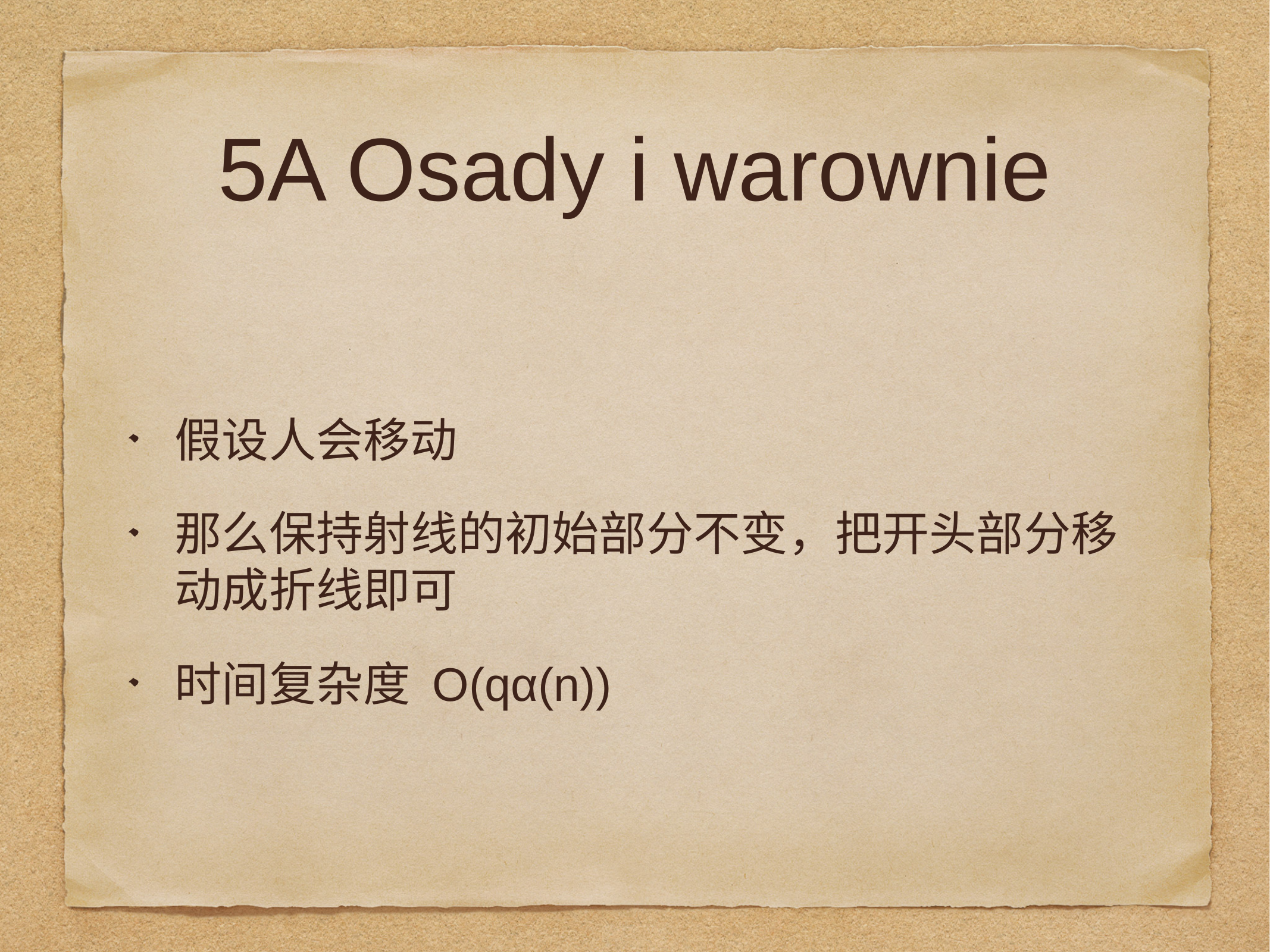

# 5A Osady i warownie
假设人会移动
那么保持射线的初始部分不变，把开头部分移动成折线即可
时间复杂度 O(qα(n))